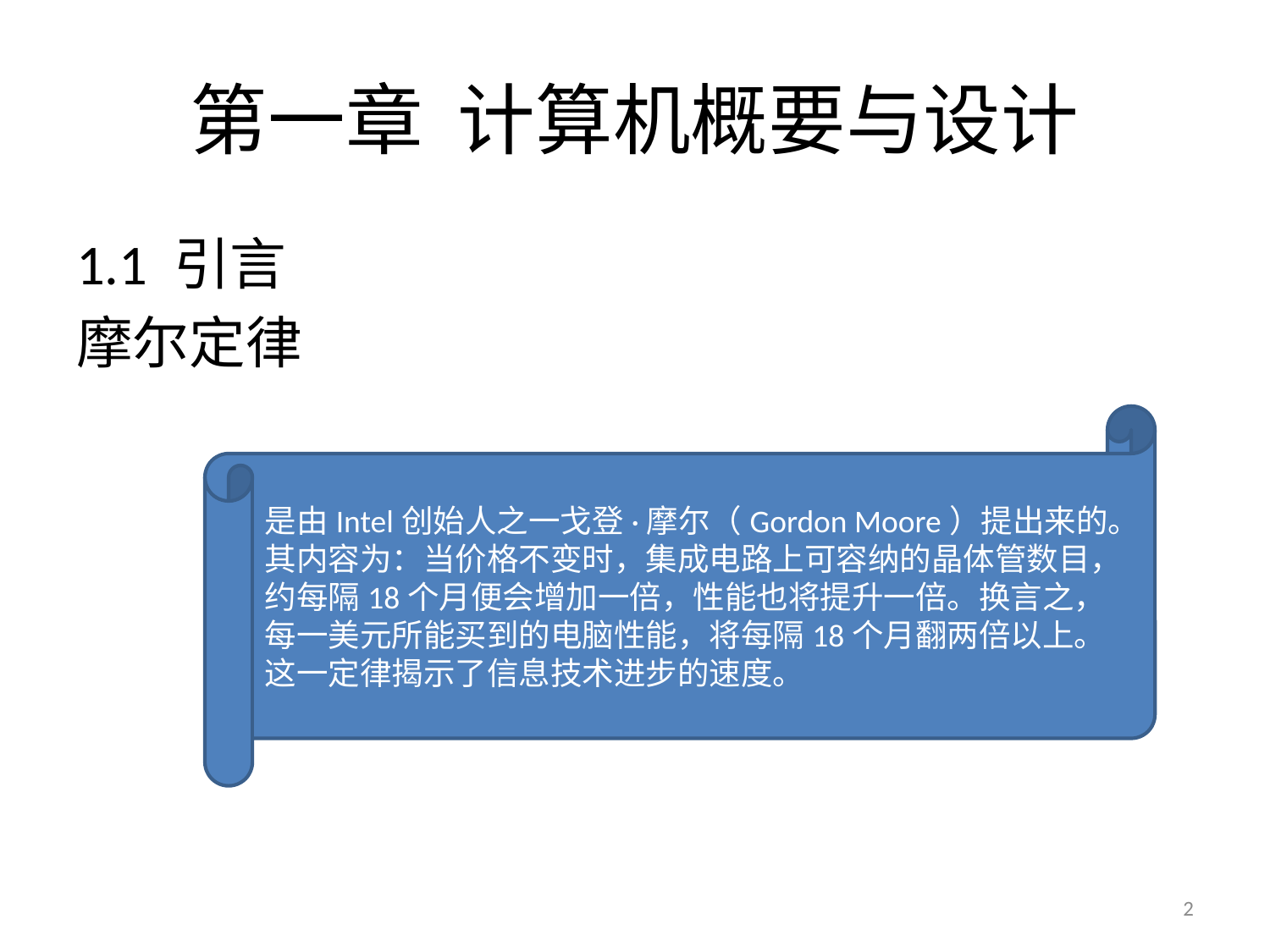

# 第一章  计算机概要与设计
1.1 引言
摩尔定律
是由Intel创始人之一戈登·摩尔（Gordon Moore）提出来的。其内容为：当价格不变时，集成电路上可容纳的晶体管数目，约每隔18个月便会增加一倍，性能也将提升一倍。换言之，每一美元所能买到的电脑性能，将每隔18个月翻两倍以上。这一定律揭示了信息技术进步的速度。
2